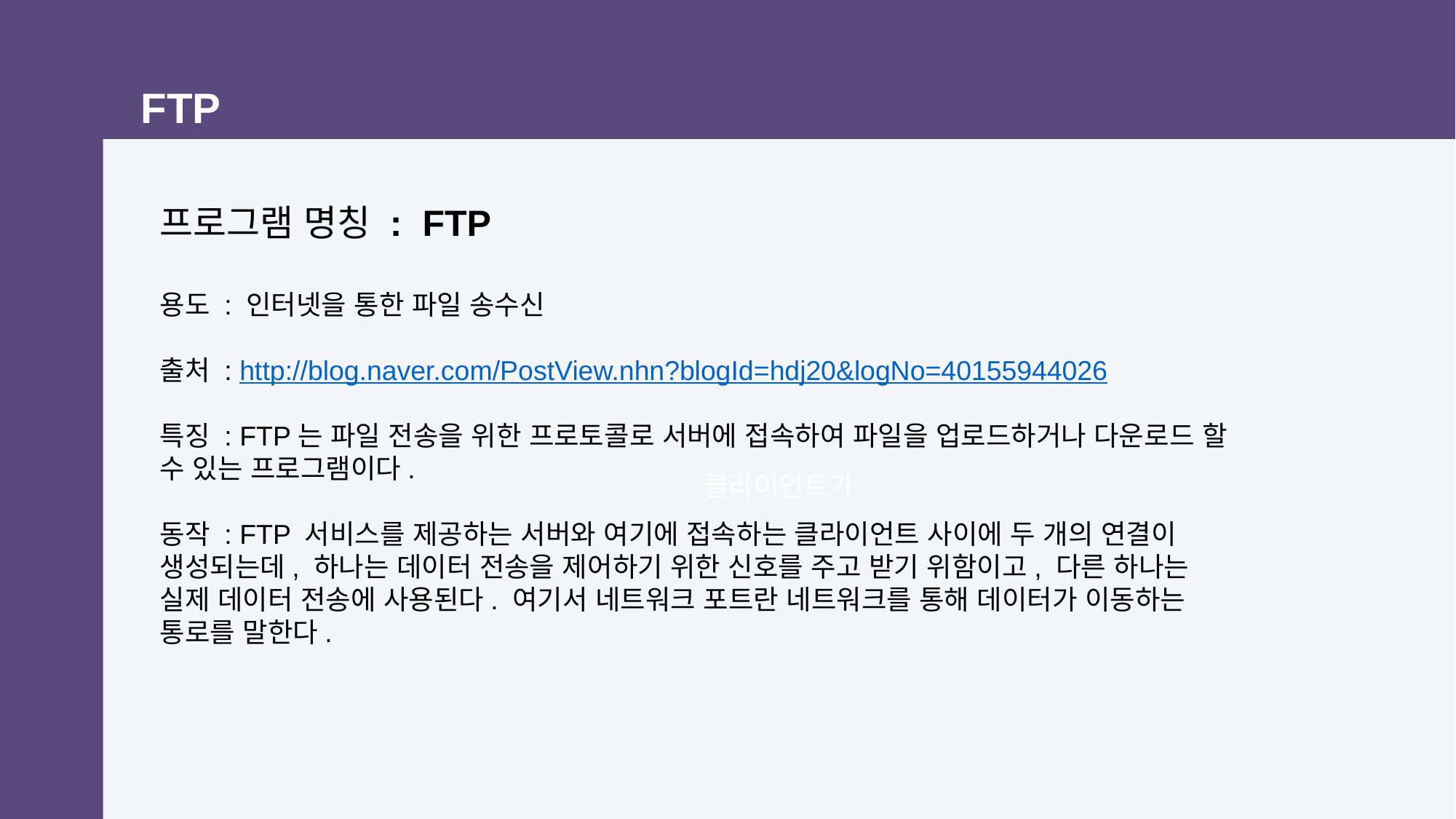

FTP

클라이언트가
프로그램 명칭 :  FTP

용도 : 인터넷을 통한 파일 송수신

출처 : http://blog.naver.com/PostView.nhn?blogId=hdj20&logNo=40155944026

특징 : FTP는 파일 전송을 위한 프로토콜로 서버에 접속하여 파일을 업로드하거나 다운로드 할 수 있는 프로그램이다.

동작 : FTP 서비스를 제공하는 서버와 여기에 접속하는 클라이언트 사이에 두 개의 연결이 생성되는데, 하나는 데이터 전송을 제어하기 위한 신호를 주고 받기 위함이고, 다른 하나는 실제 데이터 전송에 사용된다. 여기서 네트워크 포트란 네트워크를 통해 데이터가 이동하는 통로를 말한다.